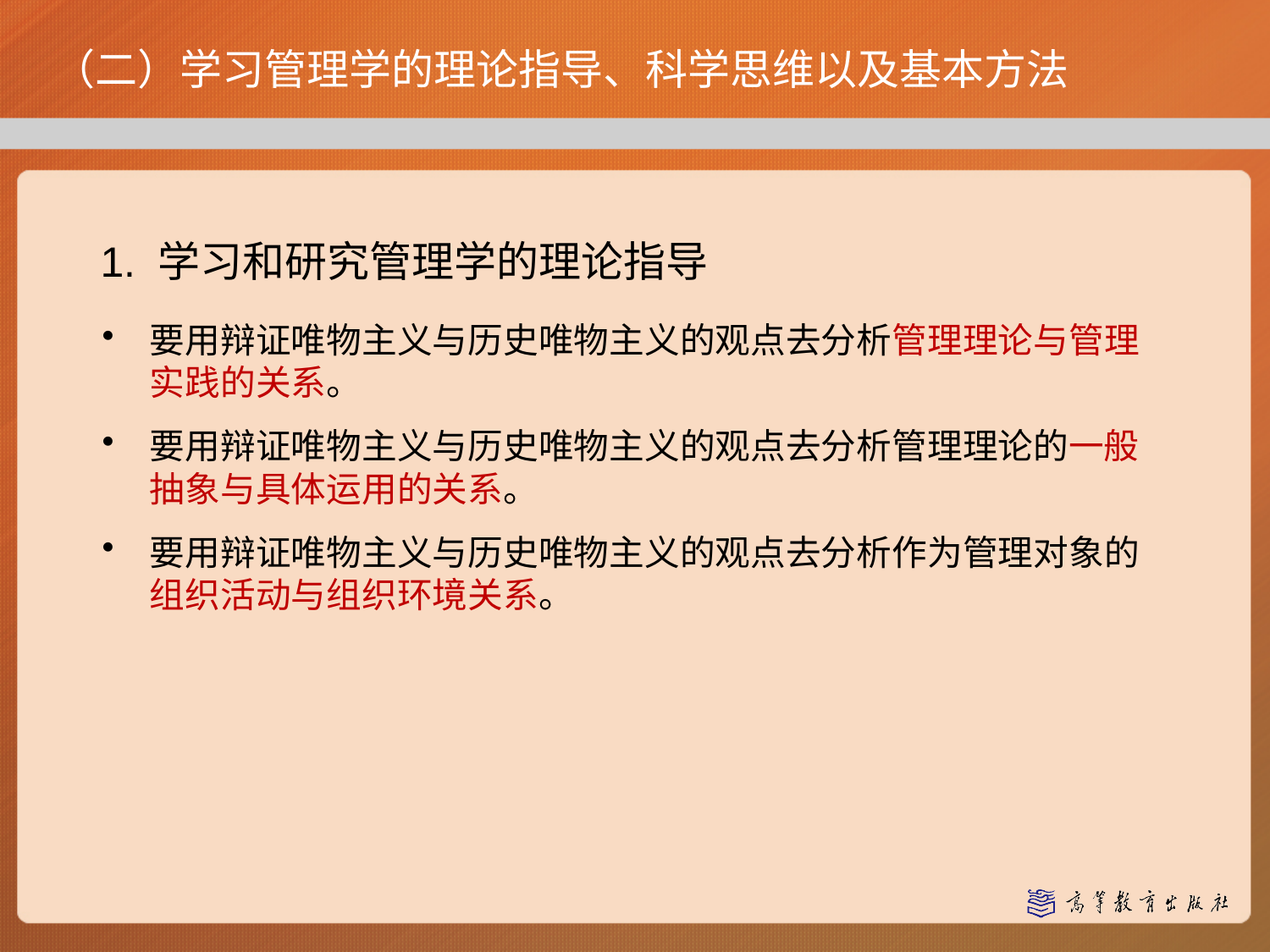

# （二）学习管理学的理论指导、科学思维以及基本方法
1. 学习和研究管理学的理论指导
要用辩证唯物主义与历史唯物主义的观点去分析管理理论与管理实践的关系。
要用辩证唯物主义与历史唯物主义的观点去分析管理理论的一般抽象与具体运用的关系。
要用辩证唯物主义与历史唯物主义的观点去分析作为管理对象的组织活动与组织环境关系。